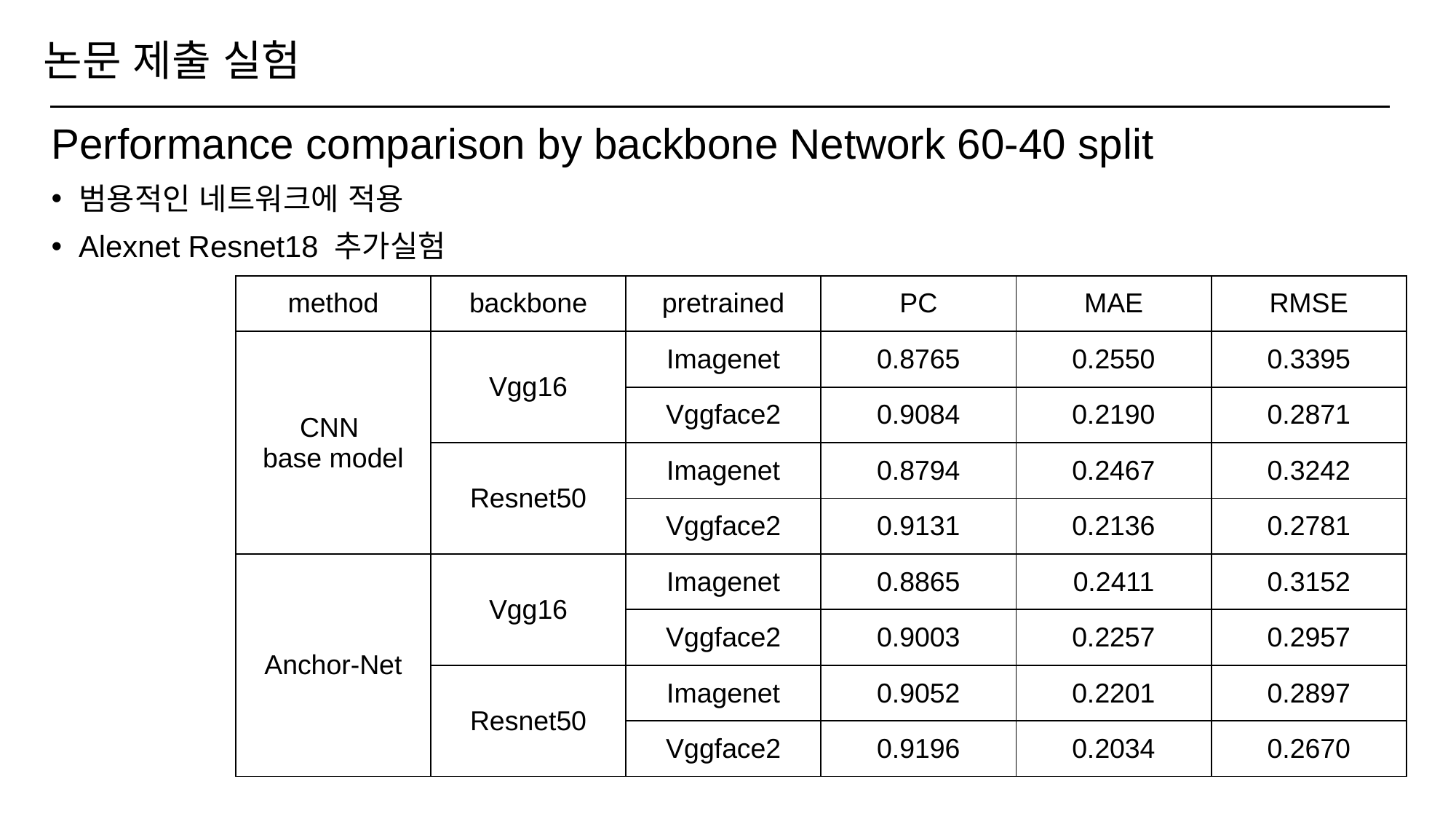

# 논문 제출 실험
Performance comparison by backbone Network 60-40 split
범용적인 네트워크에 적용
Alexnet Resnet18 추가실험
| method | backbone | pretrained | PC | MAE | RMSE |
| --- | --- | --- | --- | --- | --- |
| CNN base model | Vgg16 | Imagenet | 0.8765 | 0.2550 | 0.3395 |
|  | Vgg16 | Vggface2 | 0.9084 | 0.2190 | 0.2871 |
|  | Resnet50 | Imagenet | 0.8794 | 0.2467 | 0.3242 |
|  |  | Vggface2 | 0.9131 | 0.2136 | 0.2781 |
| Anchor-Net | Vgg16 | Imagenet | 0.8865 | 0.2411 | 0.3152 |
|  |  | Vggface2 | 0.9003 | 0.2257 | 0.2957 |
|  | Resnet50 | Imagenet | 0.9052 | 0.2201 | 0.2897 |
|  |  | Vggface2 | 0.9196 | 0.2034 | 0.2670 |